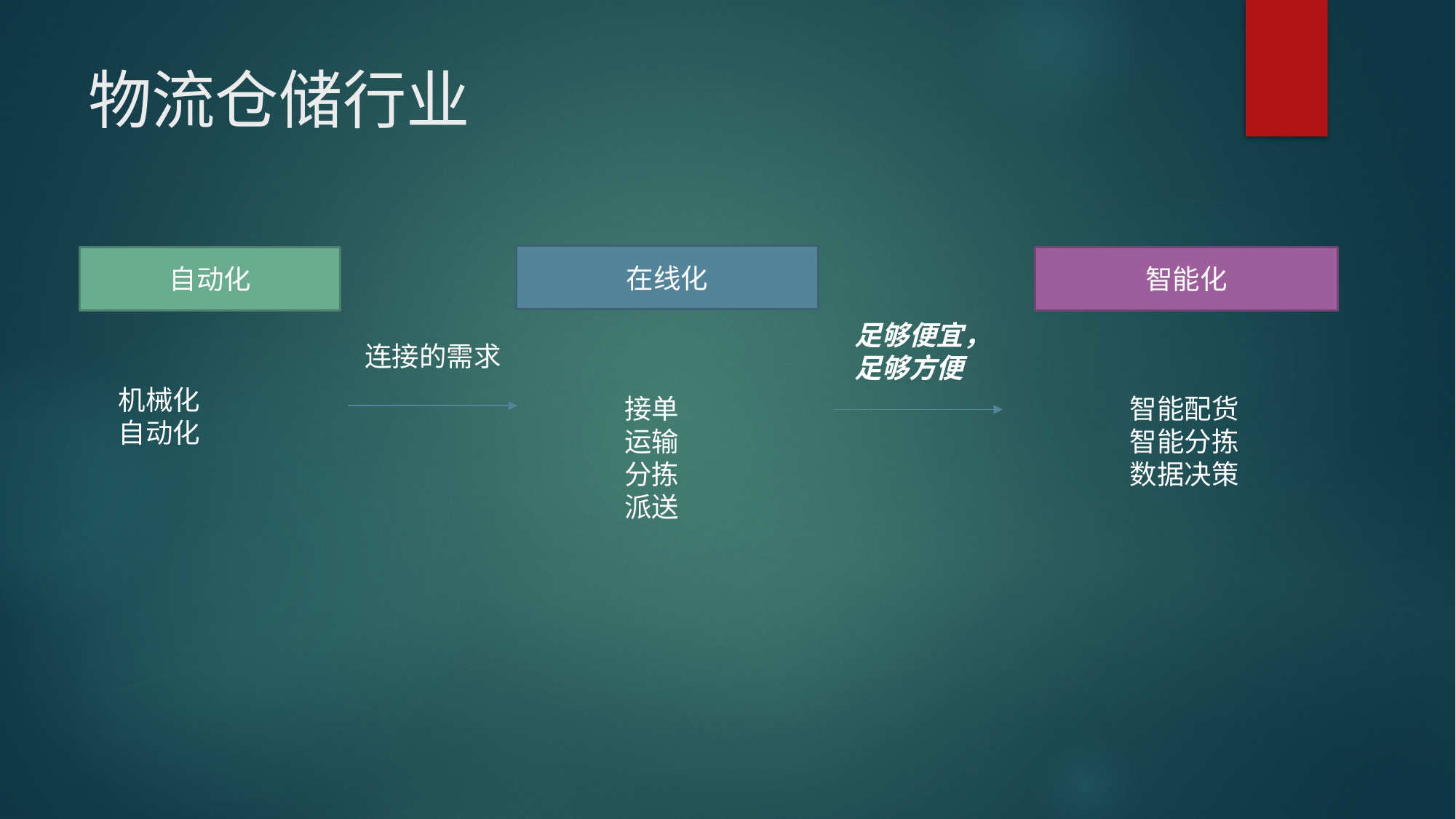

# 物流仓储行业
在线化
自动化
智能化
足够便宜，
足够方便
连接的需求
机械化
自动化
 智能配货
 智能分拣
 数据决策
接单
运输
分拣
派送